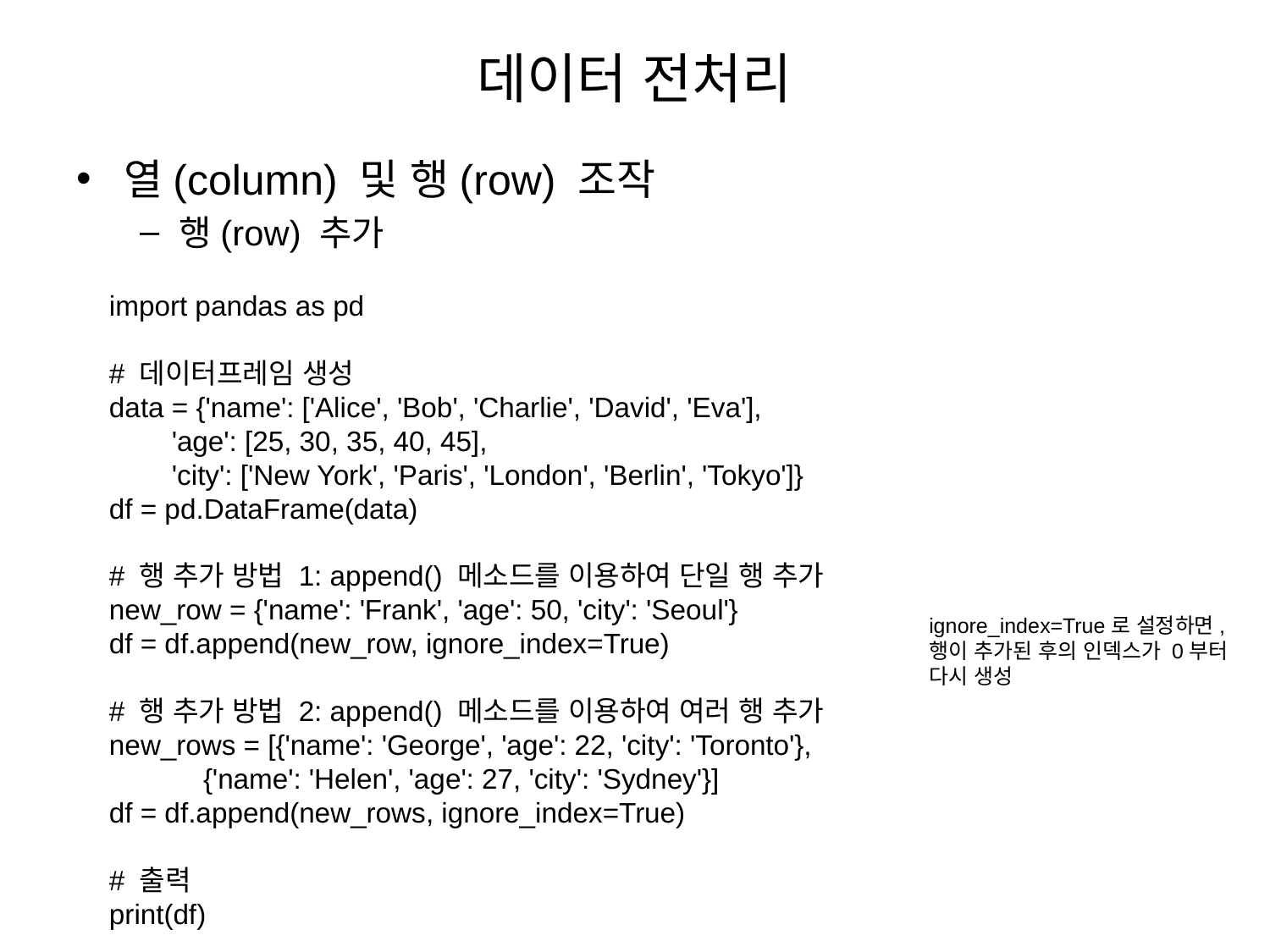

# 데이터 전처리
열(column) 및 행(row) 조작
행(row) 추가
import pandas as pd

# 데이터프레임 생성
data = {'name': ['Alice', 'Bob', 'Charlie', 'David', 'Eva'],
        'age': [25, 30, 35, 40, 45],
        'city': ['New York', 'Paris', 'London', 'Berlin', 'Tokyo']}
df = pd.DataFrame(data)

# 행 추가 방법 1: append() 메소드를 이용하여 단일 행 추가
new_row = {'name': 'Frank', 'age': 50, 'city': 'Seoul'}
df = df.append(new_row, ignore_index=True)

# 행 추가 방법 2: append() 메소드를 이용하여 여러 행 추가
new_rows = [{'name': 'George', 'age': 22, 'city': 'Toronto'},
            {'name': 'Helen', 'age': 27, 'city': 'Sydney'}]
df = df.append(new_rows, ignore_index=True)

# 출력
print(df)
ignore_index=True로 설정하면, 행이 추가된 후의 인덱스가 0부터 다시 생성